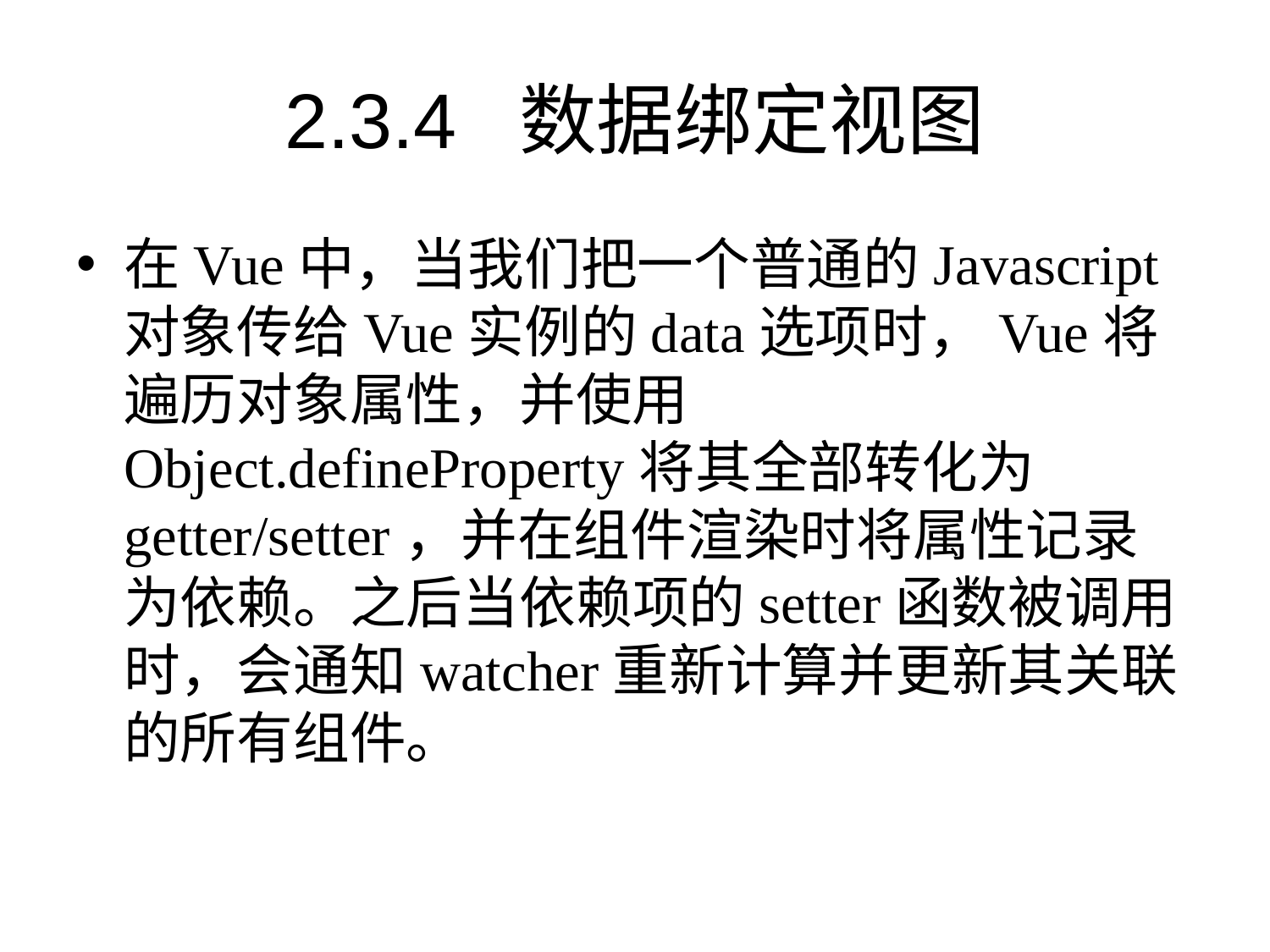

# 2.3.4  数据绑定视图
在Vue中，当我们把一个普通的Javascript对象传给Vue实例的data选项时，Vue将遍历对象属性，并使用Object.defineProperty将其全部转化为getter/setter，并在组件渲染时将属性记录为依赖。之后当依赖项的setter函数被调用时，会通知watcher重新计算并更新其关联的所有组件。